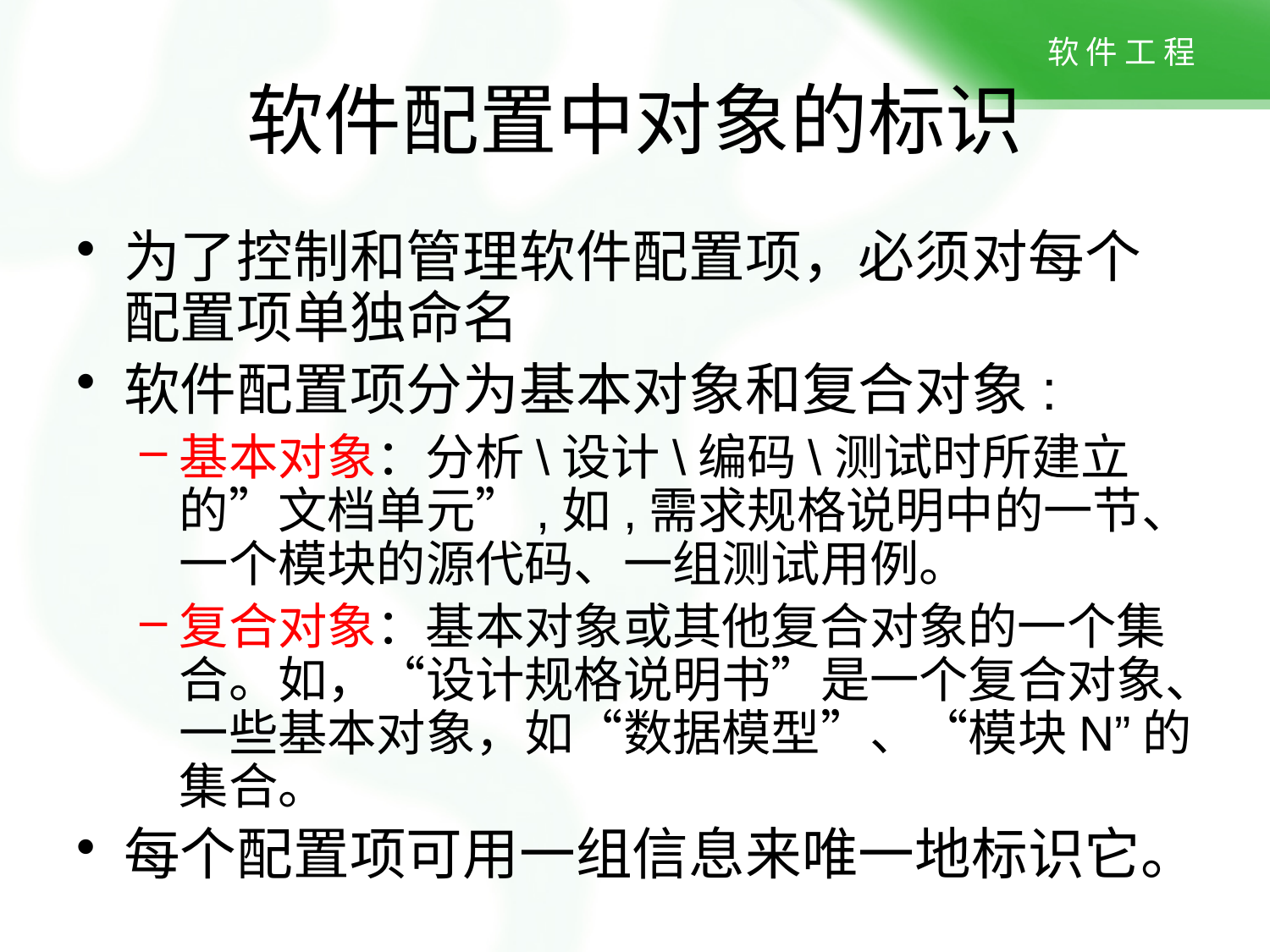

# 软件配置中对象的标识
为了控制和管理软件配置项，必须对每个配置项单独命名
软件配置项分为基本对象和复合对象:
基本对象：分析\设计\编码\测试时所建立的”文档单元”,如,需求规格说明中的一节、一个模块的源代码、一组测试用例。
复合对象：基本对象或其他复合对象的一个集合。如，“设计规格说明书”是一个复合对象、一些基本对象，如“数据模型”、“模块N”的集合。
每个配置项可用一组信息来唯一地标识它。